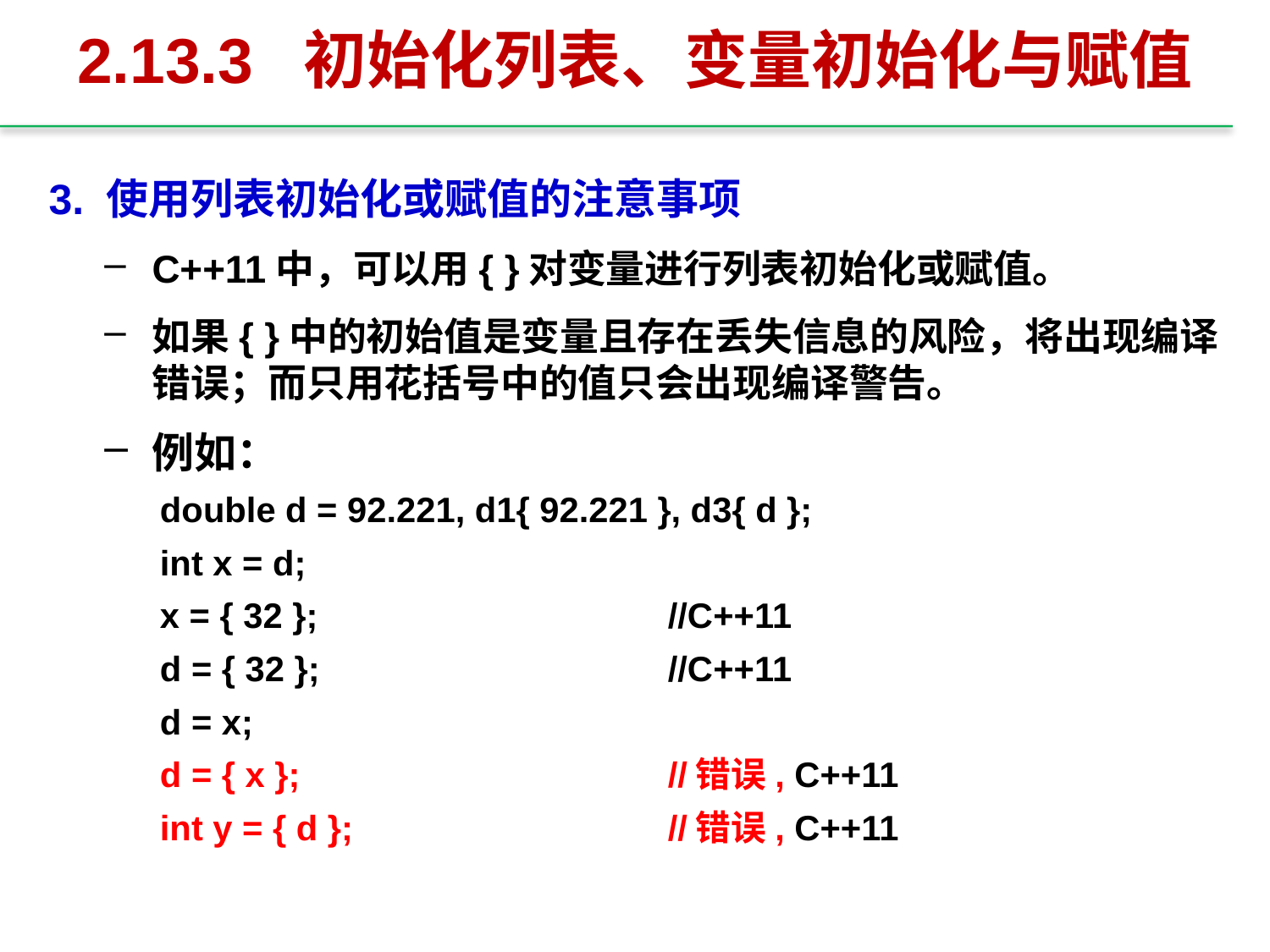

# 2.13.3  初始化列表、变量初始化与赋值
3. 使用列表初始化或赋值的注意事项
C++11中，可以用{ }对变量进行列表初始化或赋值。
如果{ }中的初始值是变量且存在丢失信息的风险，将出现编译错误；而只用花括号中的值只会出现编译警告。
例如：
double d = 92.221, d1{ 92.221 }, d3{ d };
int x = d;
x = { 32 }; 			//C++11
d = { 32 }; 			//C++11
d = x;
d = { x };                                     	//错误, C++11
int y = { d };                               	//错误, C++11